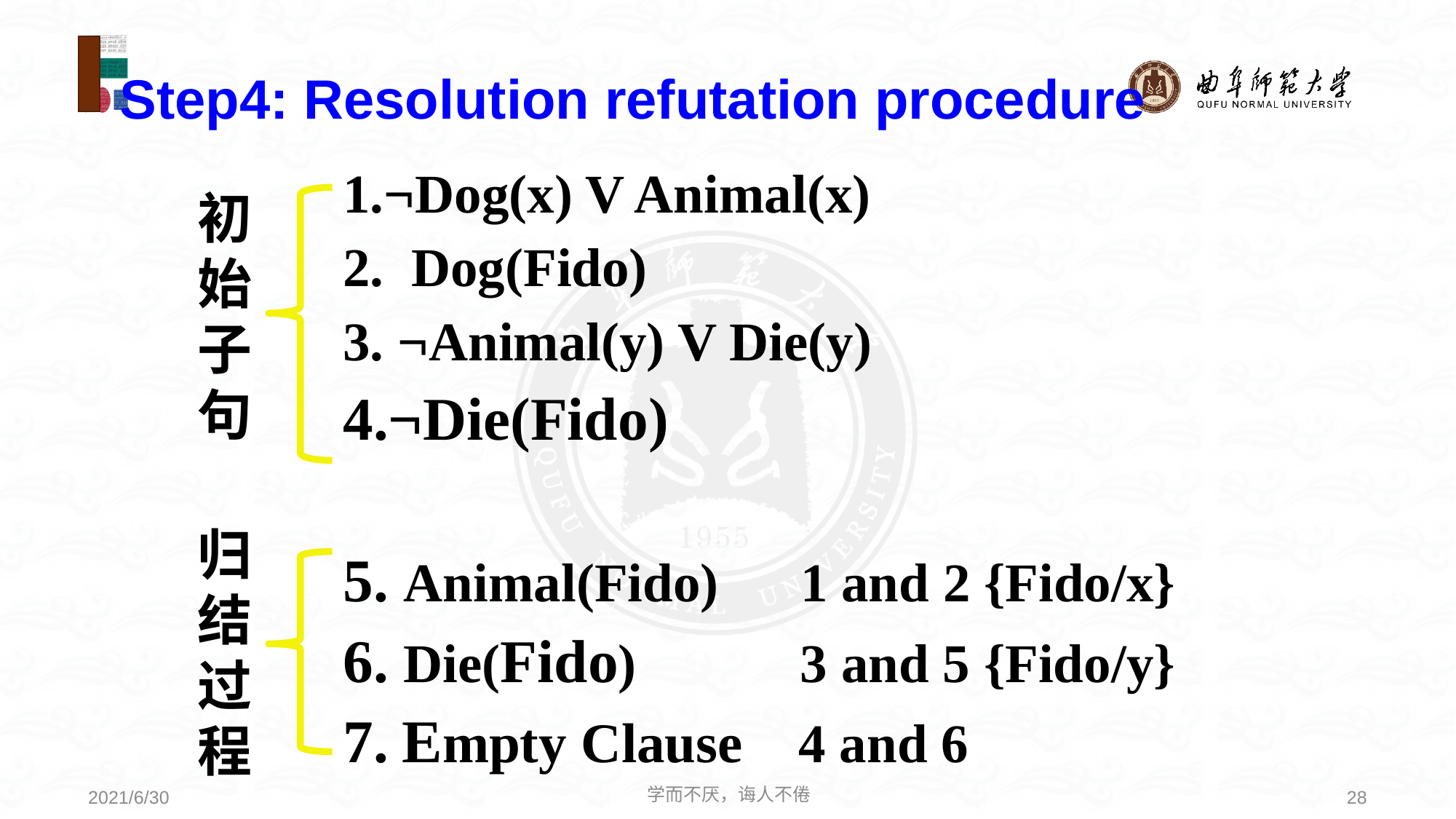

# Step4: Resolution refutation procedure
1.¬Dog(x) V Animal(x)
2.  Dog(Fido)
3. ¬Animal(y) V Die(y)
4.¬Die(Fido)

5. Animal(Fido)      1 and 2 {Fido/x}
6. Die(Fido)            3 and 5 {Fido/y}
7. Empty Clause    4 and 6
初
始
子
句

归
结
过
程

学而不厌，诲人不倦
28
2021/6/30